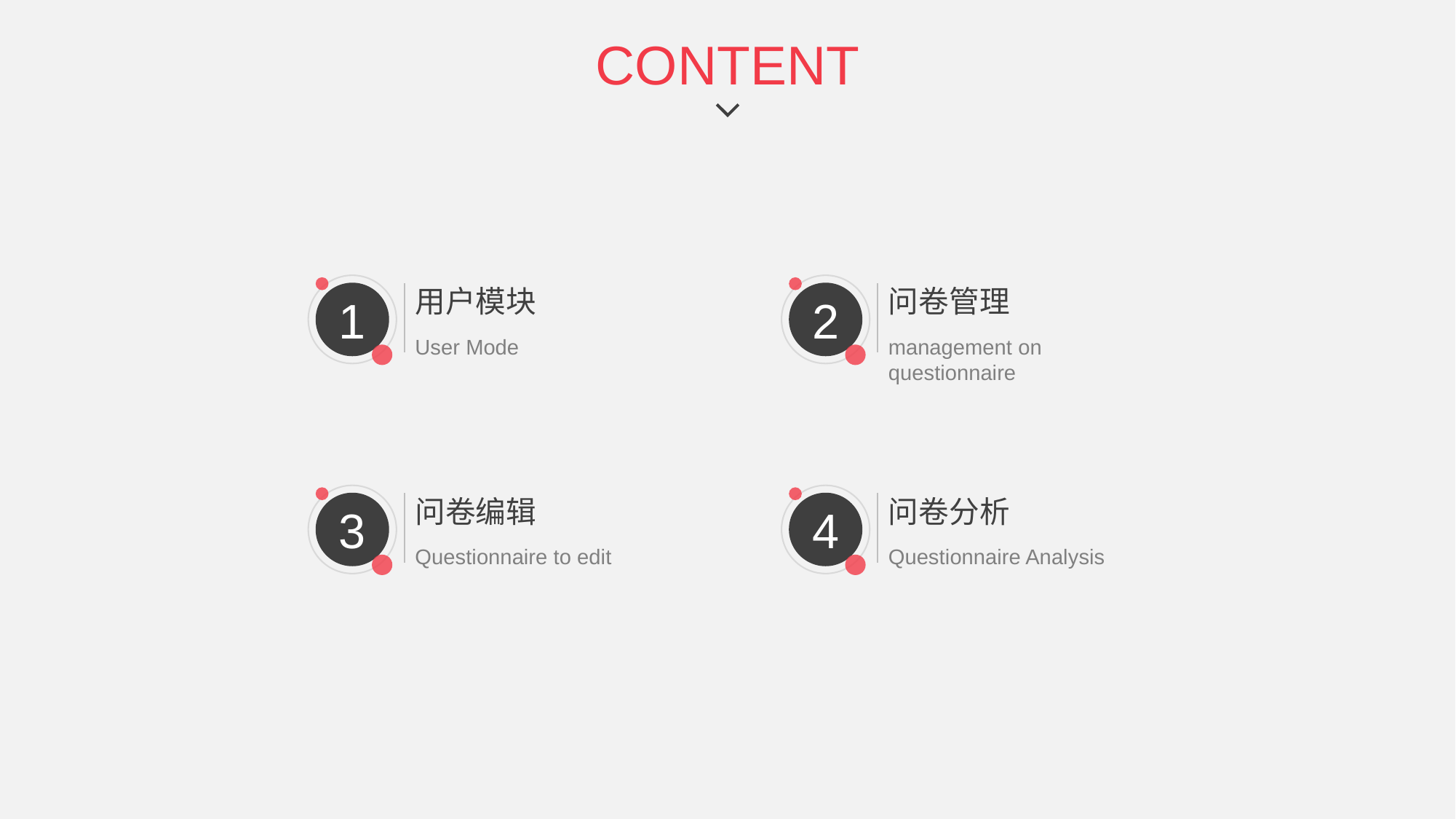

CONTENT

1

用户模块
User Mode

2

问卷管理
management on questionnaire

3

问卷编辑
Questionnaire to edit

4

问卷分析
Questionnaire Analysis